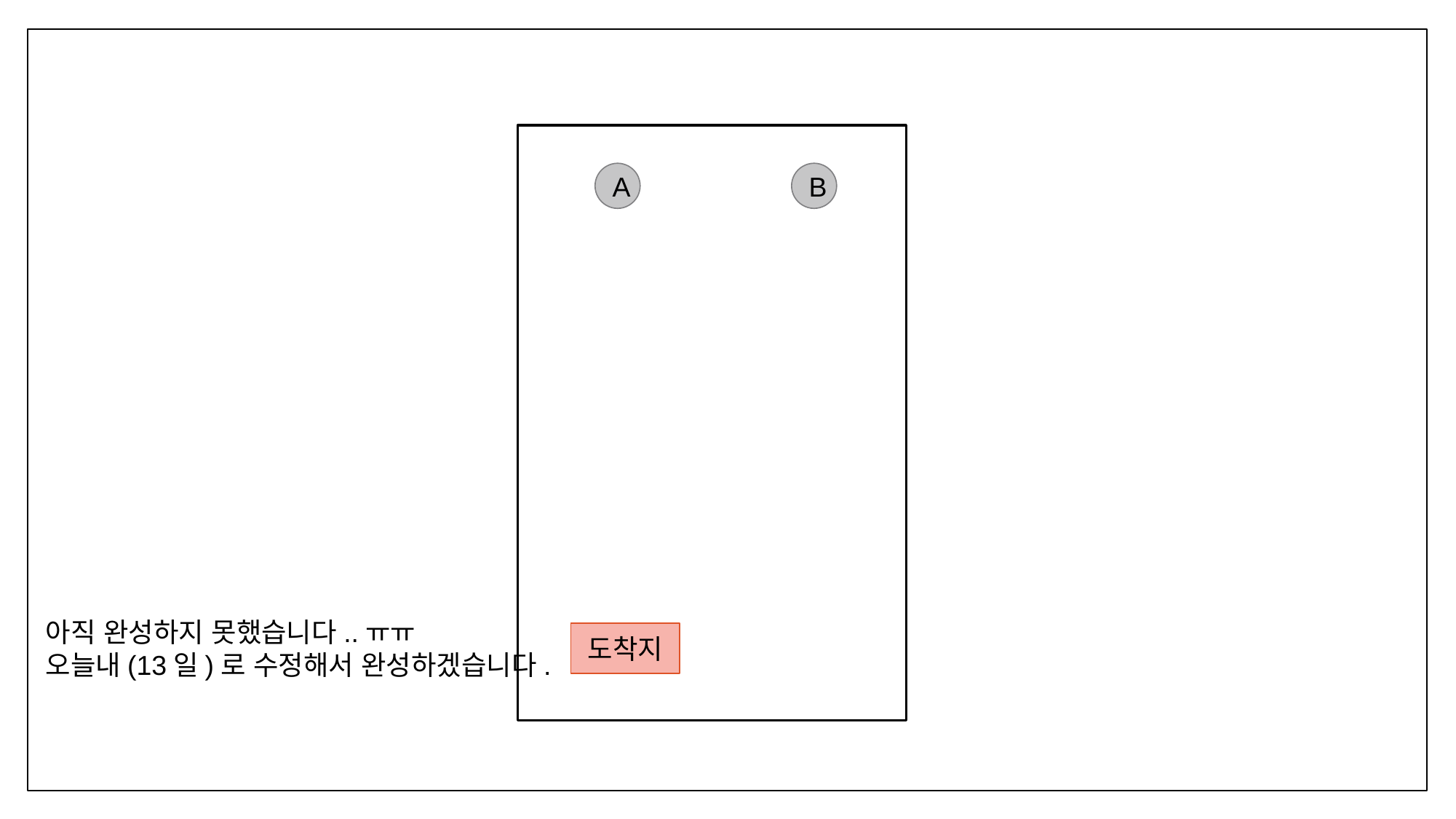

B
A
아직 완성하지 못했습니다..ㅠㅠ
오늘내(13일)로 수정해서 완성하겠습니다.
도착지